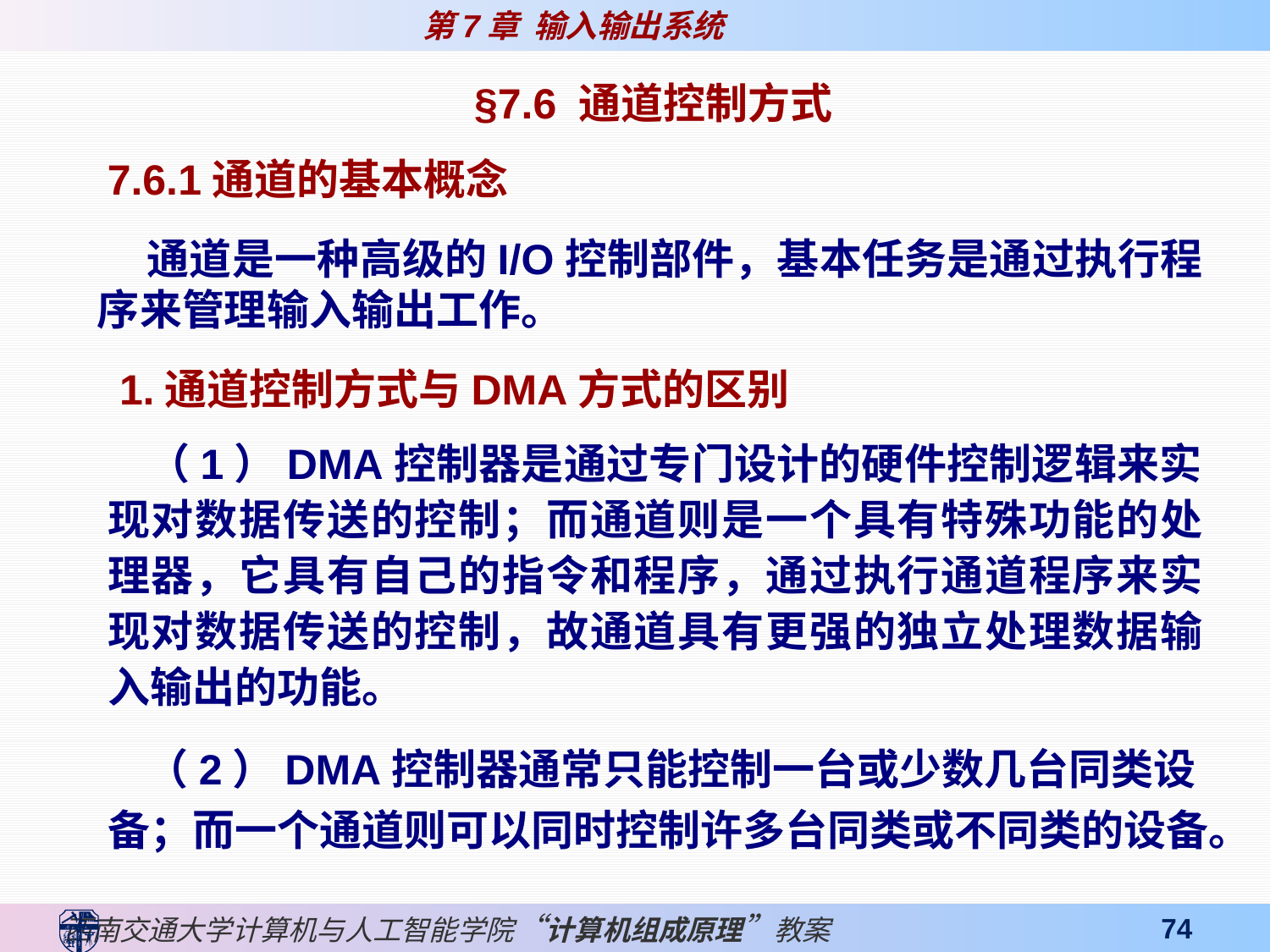

§7.6 通道控制方式
7.6.1通道的基本概念
    通道是一种高级的I/O控制部件，基本任务是通过执行程序来管理输入输出工作。
 1.通道控制方式与DMA方式的区别
   （1）DMA控制器是通过专门设计的硬件控制逻辑来实现对数据传送的控制；而通道则是一个具有特殊功能的处理器，它具有自己的指令和程序，通过执行通道程序来实现对数据传送的控制，故通道具有更强的独立处理数据输入输出的功能。
   （2）DMA控制器通常只能控制一台或少数几台同类设备；而一个通道则可以同时控制许多台同类或不同类的设备。